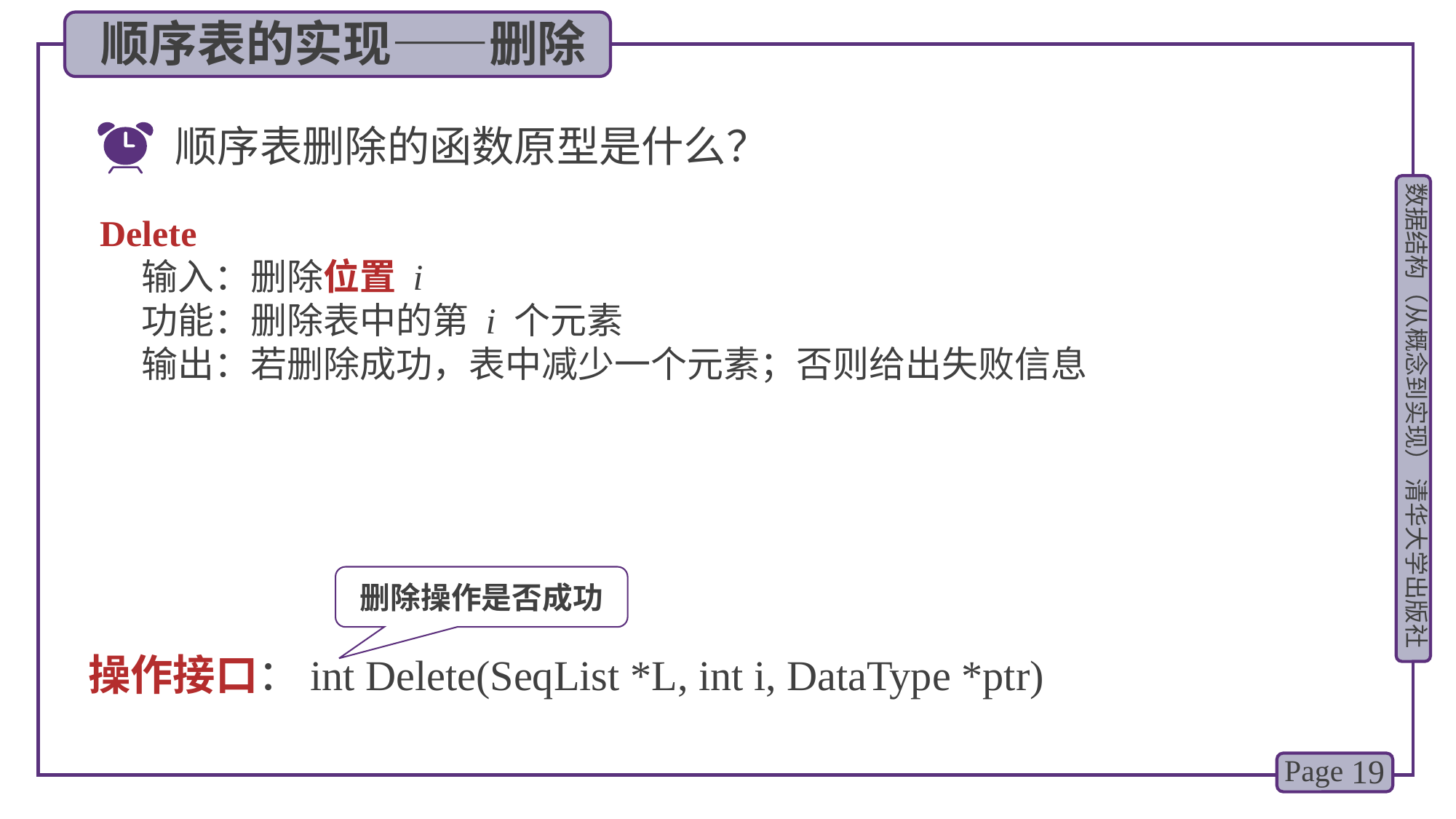

顺序表的实现——删除

顺序表删除的函数原型是什么？

Delete
    输入：删除位置 i
    功能：删除表中的第 i 个元素
    输出：若删除成功，表中减少一个元素；否则给出失败信息
删除操作是否成功
操作接口：int Delete(SeqList *L, int i, DataType *ptr)